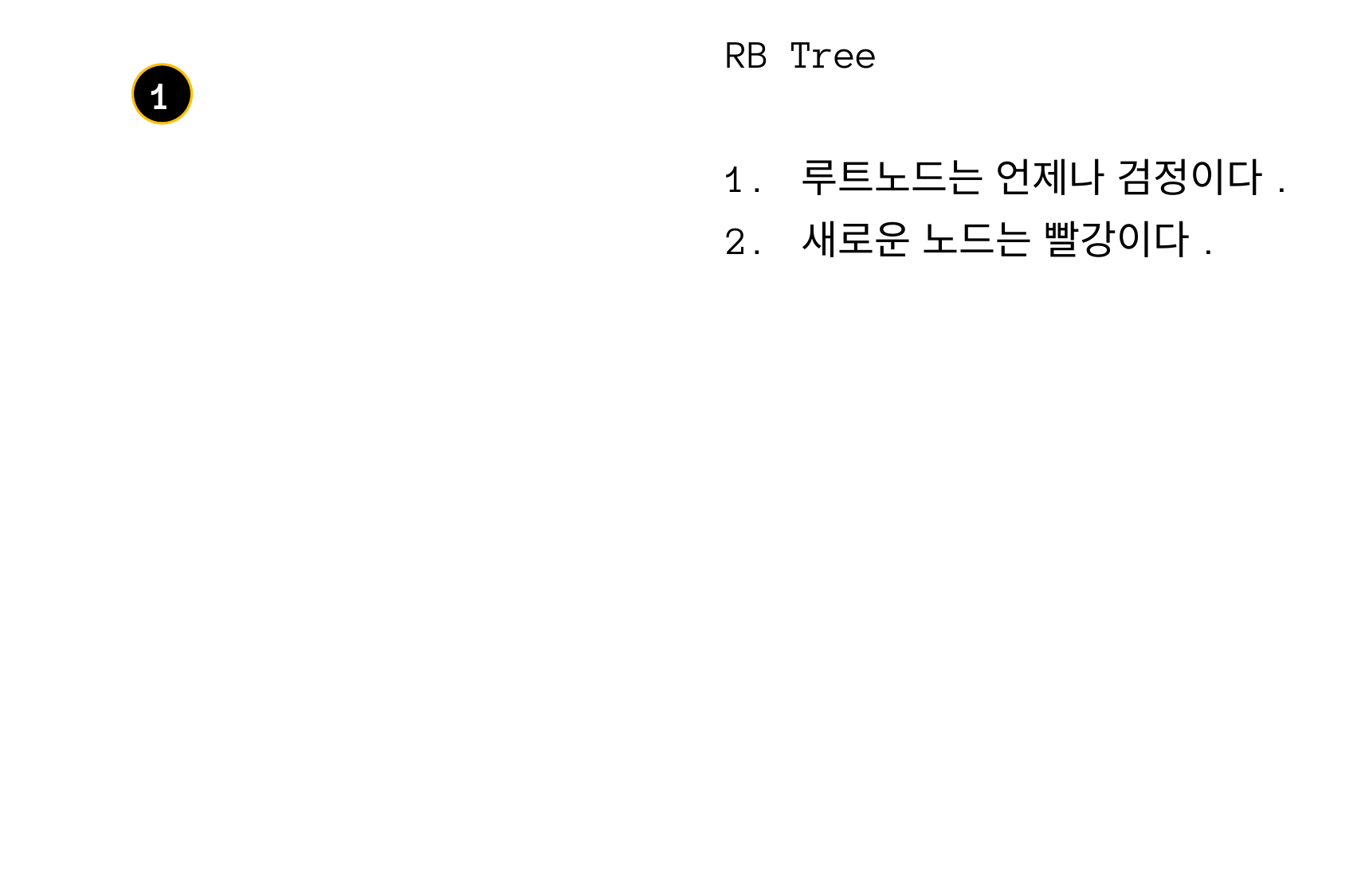

RB Tree

1. 루트노드는 언제나 검정이다.
2. 새로운 노드는 빨강이다.
1